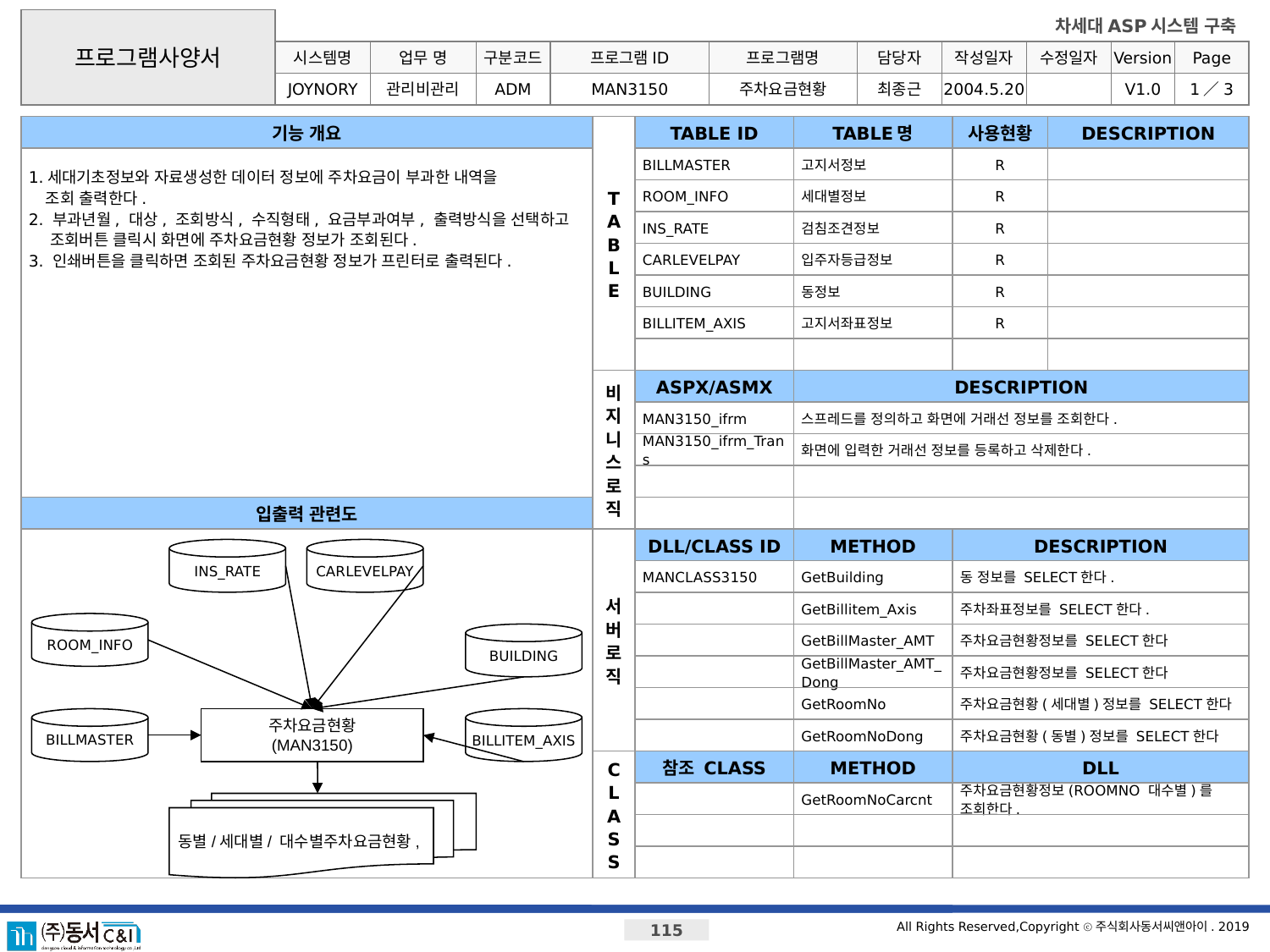

프로그램사양서
시스템명
업무 명
구분코드
프로그램ID
프로그램명
JOYNORY
관리비관리
ADM
MAN3150
주차요금현황
최종근
2004.5.20

V1.0
1／3
기능 개요
T
A
B
L
E
TABLE ID
TABLE명
사용현황
DESCRIPTION
1.세대기초정보와 자료생성한 데이터 정보에 주차요금이 부과한 내역을
   조회 출력한다.
2. 부과년월, 대상, 조회방식, 수직형태, 요금부과여부, 출력방식을 선택하고
    조회버튼 클릭시 화면에 주차요금현황 정보가 조회된다.
3. 인쇄버튼을 클릭하면 조회된 주차요금현황 정보가 프린터로 출력된다.

BILLMASTER
고지서정보
R

ROOM_INFO
세대별정보
R

INS_RATE
검침조견정보
R

CARLEVELPAY
입주자등급정보
R

BUILDING
동정보
R

BILLITEM_AXIS
고지서좌표정보
R

비지니스로직
ASPX/ASMX
DESCRIPTION
MAN3150_ifrm
스프레드를 정의하고 화면에 거래선 정보를 조회한다.
MAN3150_ifrm_Trans
화면에 입력한 거래선 정보를 등록하고 삭제한다.

입출력 관련도

서버로직
DLL/CLASS ID
METHOD
DESCRIPTION
INS_RATE
CARLEVELPAY
MANCLASS3150
GetBuilding
동 정보를 SELECT한다.

GetBillitem_Axis
주차좌표정보를 SELECT한다.
ROOM_INFO
BUILDING

GetBillMaster_AMT
주차요금현황정보를 SELECT한다

GetBillMaster_AMT_Dong
주차요금현황정보를 SELECT한다

GetRoomNo
주차요금현황(세대별)정보를 SELECT한다
BILLMASTER
주차요금현황
(MAN3150)
BILLITEM_AXIS

GetRoomNoDong
주차요금현황(동별)정보를 SELECT한다
C
L
A
S
S
참조 CLASS
METHOD
DLL

GetRoomNoCarcnt
주차요금현황정보(ROOMNO 대수별)를 조회한다.
동별/세대별/ 대수별주차요금현황,